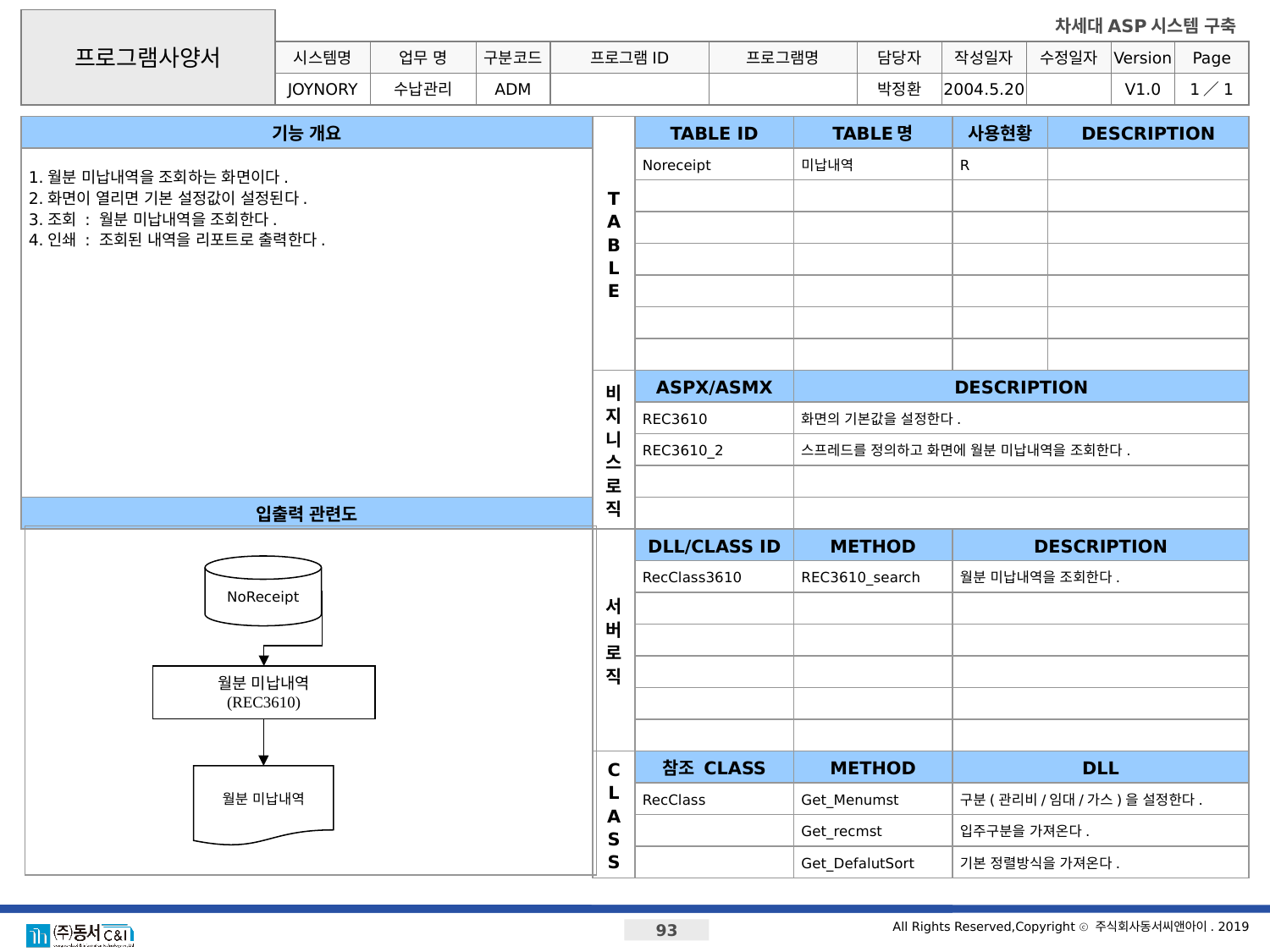

프로그램사양서
기능 개요
T
A
B
L
E
TABLE ID
TABLE명
사용현황
DESCRIPTION
1.월분 미납내역을 조회하는 화면이다.
2.화면이 열리면 기본 설정값이 설정된다.
3.조회 : 월분 미납내역을 조회한다.
4.인쇄 : 조회된 내역을 리포트로 출력한다.

Noreceipt
미납내역
R

비지니스로직
ASPX/ASMX
DESCRIPTION
REC3610
화면의 기본값을 설정한다.
REC3610_2
스프레드를 정의하고 화면에 월분 미납내역을 조회한다.

입출력 관련도

서버로직
DLL/CLASS ID
METHOD
DESCRIPTION
NoReceipt
RecClass3610
REC3610_search
월분 미납내역을 조회한다.

월분 미납내역
(REC3610)

C
L
A
S
S
참조 CLASS
METHOD
DLL
월분 미납내역
RecClass
Get_Menumst
구분(관리비/임대/가스)을 설정한다.

Get_recmst
입주구분을 가져온다.

Get_DefalutSort
기본 정렬방식을 가져온다.